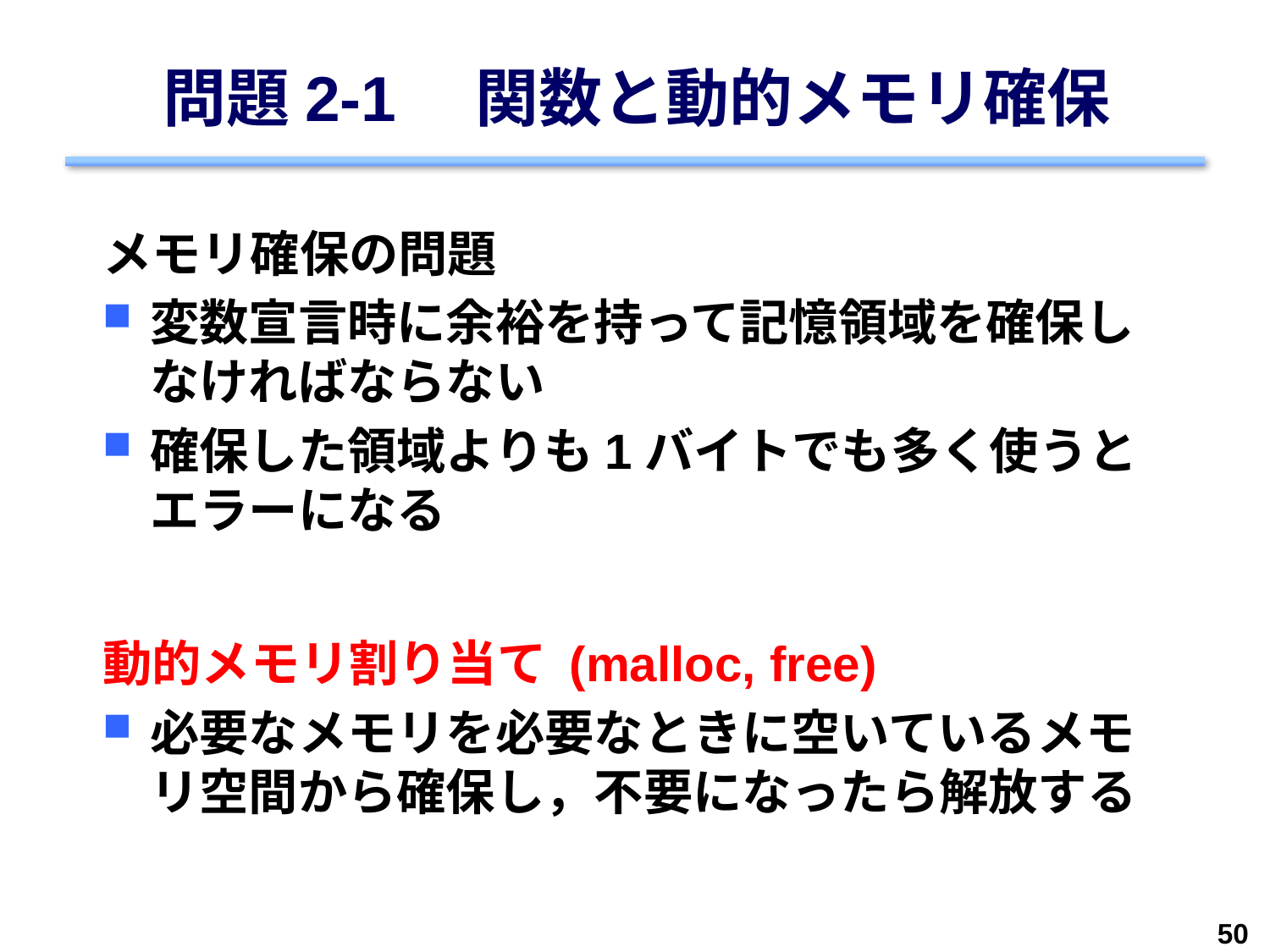

# 問題2-1　関数と動的メモリ確保
メモリ確保の問題
変数宣言時に余裕を持って記憶領域を確保しなければならない
確保した領域よりも1バイトでも多く使うとエラーになる
動的メモリ割り当て (malloc, free)
必要なメモリを必要なときに空いているメモリ空間から確保し，不要になったら解放する
50